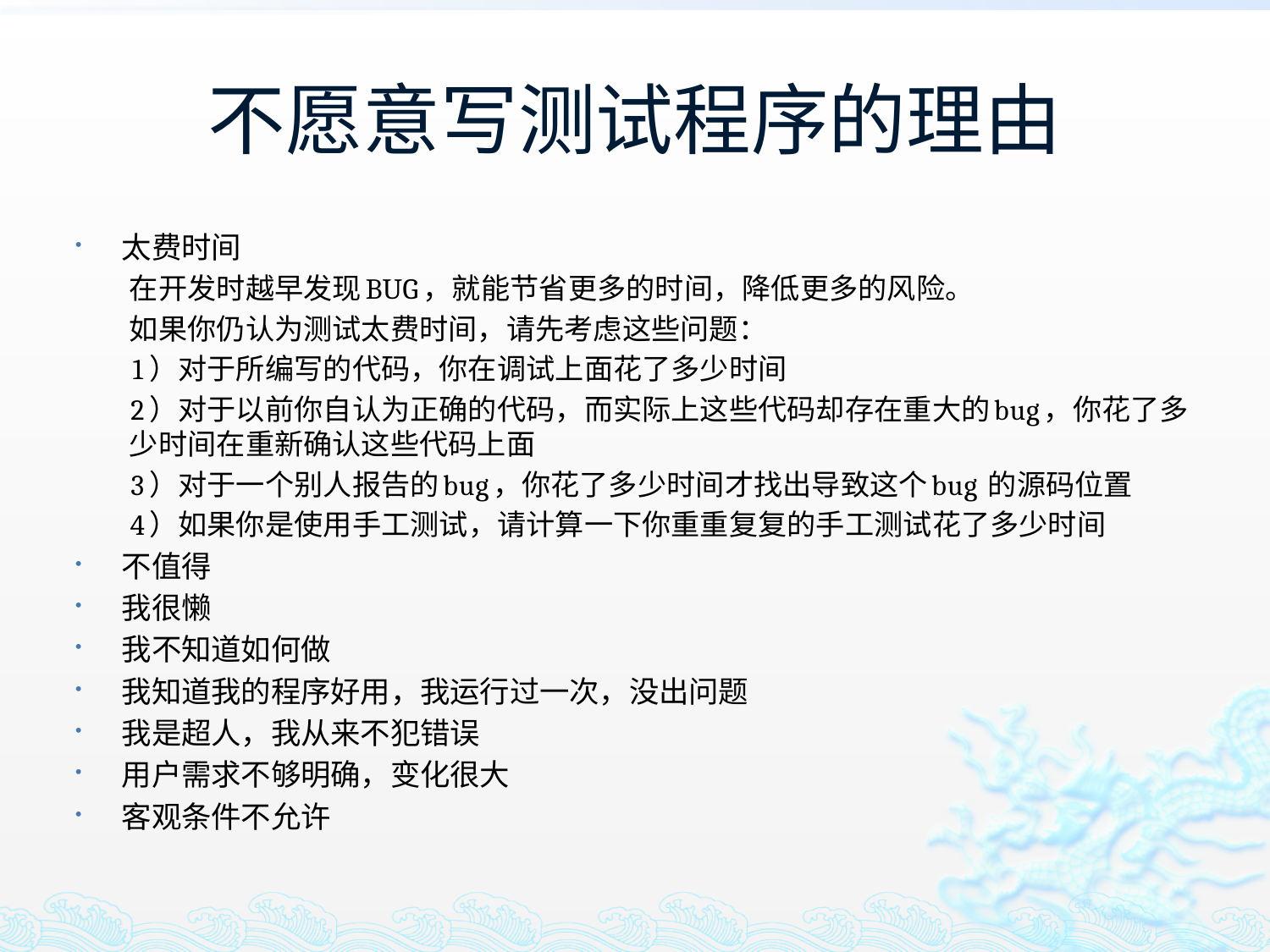

# 不愿意写测试程序的理由
太费时间
在开发时越早发现BUG，就能节省更多的时间，降低更多的风险。
如果你仍认为测试太费时间，请先考虑这些问题：
1）对于所编写的代码，你在调试上面花了多少时间
2）对于以前你自认为正确的代码，而实际上这些代码却存在重大的bug，你花了多少时间在重新确认这些代码上面
3）对于一个别人报告的bug，你花了多少时间才找出导致这个bug 的源码位置
4）如果你是使用手工测试，请计算一下你重重复复的手工测试花了多少时间
不值得
我很懒
我不知道如何做
我知道我的程序好用，我运行过一次，没出问题
我是超人，我从来不犯错误
用户需求不够明确，变化很大
客观条件不允许